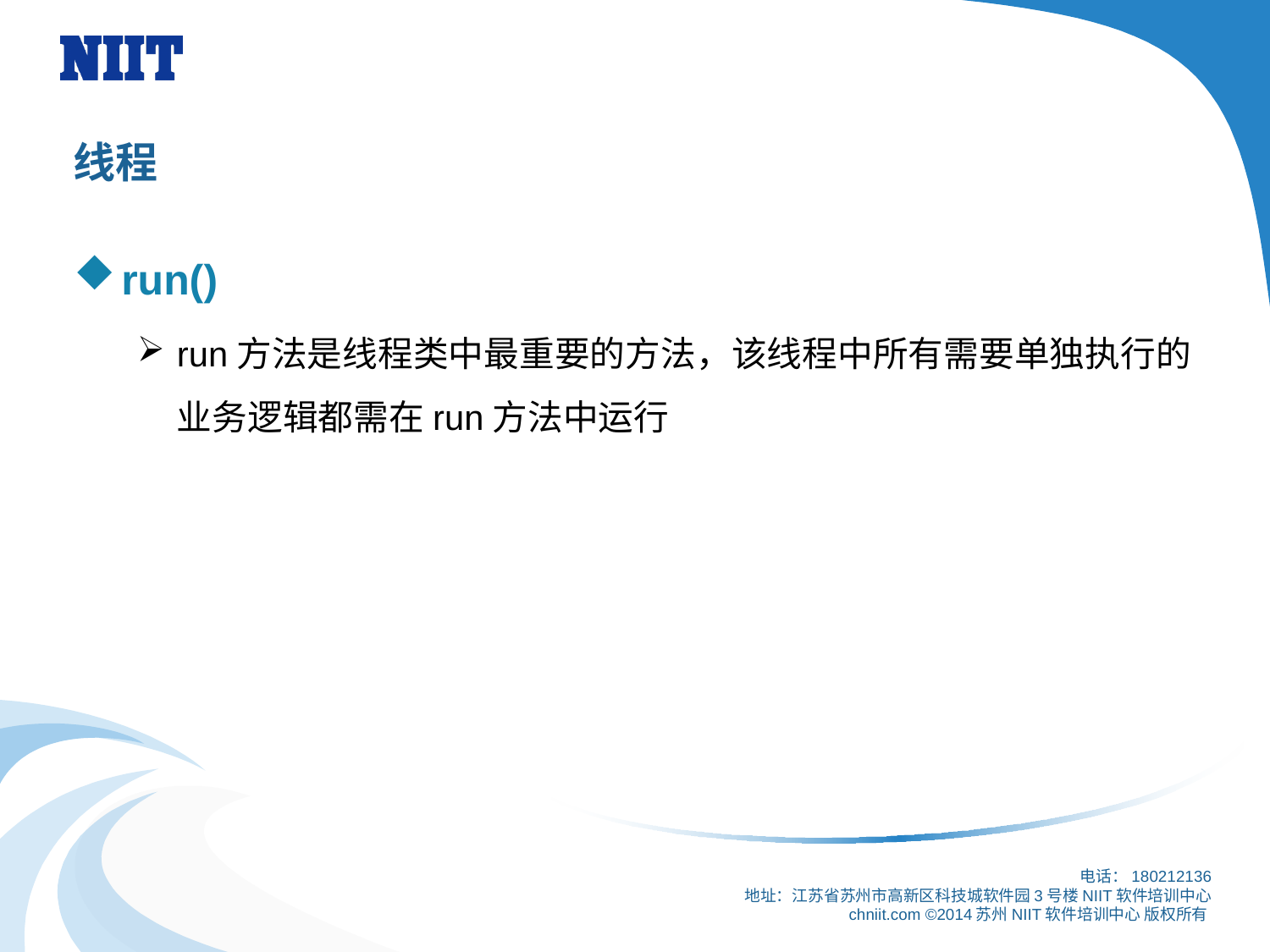

# 线程
run()
run方法是线程类中最重要的方法，该线程中所有需要单独执行的业务逻辑都需在run方法中运行